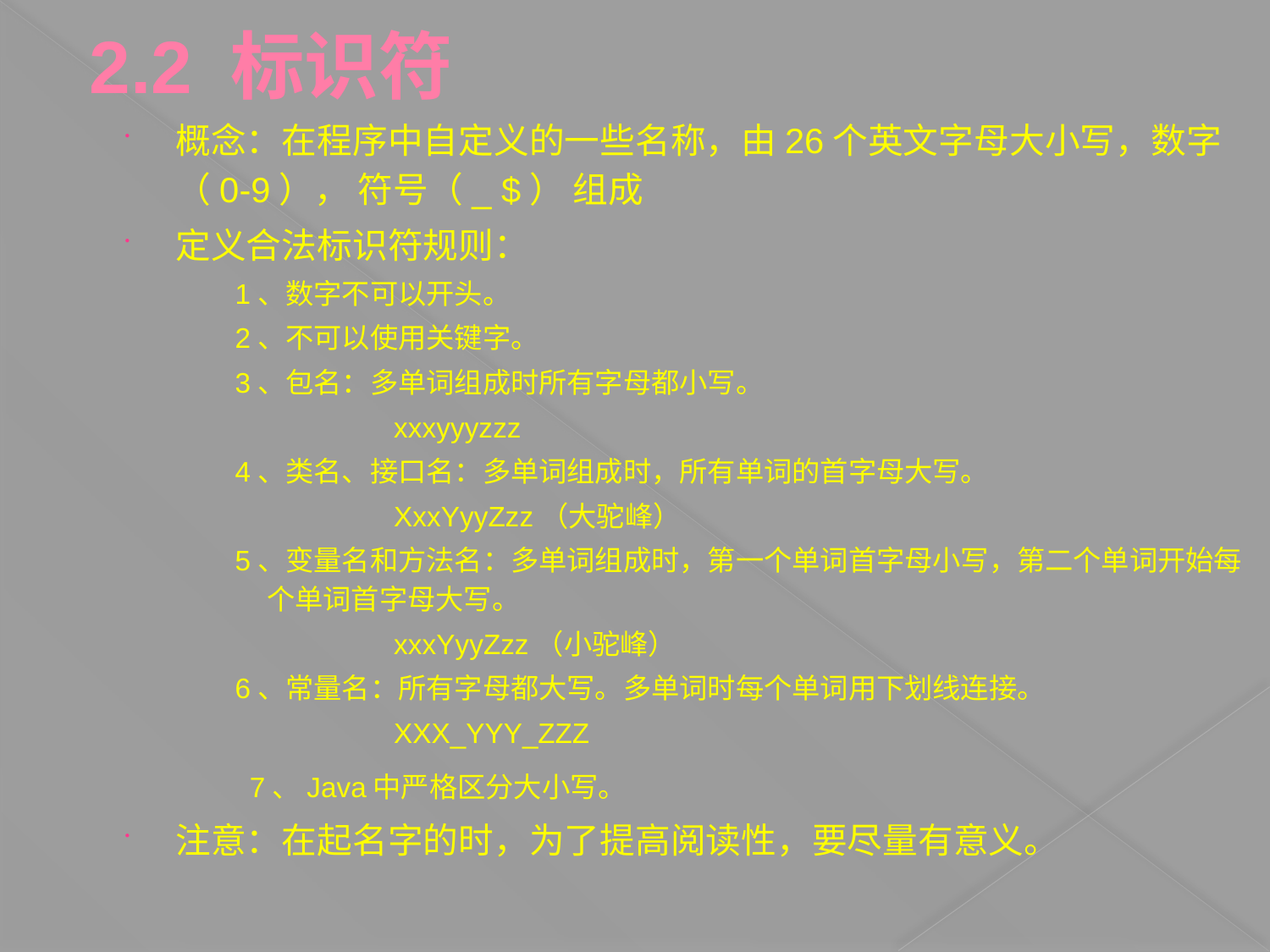

2.2 标识符
概念：在程序中自定义的一些名称，由26个英文字母大小写，数字（0-9）， 符号（_ $） 组成
定义合法标识符规则：
1、数字不可以开头。
2、不可以使用关键字。
3、包名：多单词组成时所有字母都小写。
		xxxyyyzzz
4、类名、接口名：多单词组成时，所有单词的首字母大写。
		XxxYyyZzz（大驼峰）
5、变量名和方法名：多单词组成时，第一个单词首字母小写，第二个单词开始每个单词首字母大写。
		xxxYyyZzz（小驼峰）
6、常量名：所有字母都大写。多单词时每个单词用下划线连接。
		XXX_YYY_ZZZ
	7、Java中严格区分大小写。
注意：在起名字的时，为了提高阅读性，要尽量有意义。